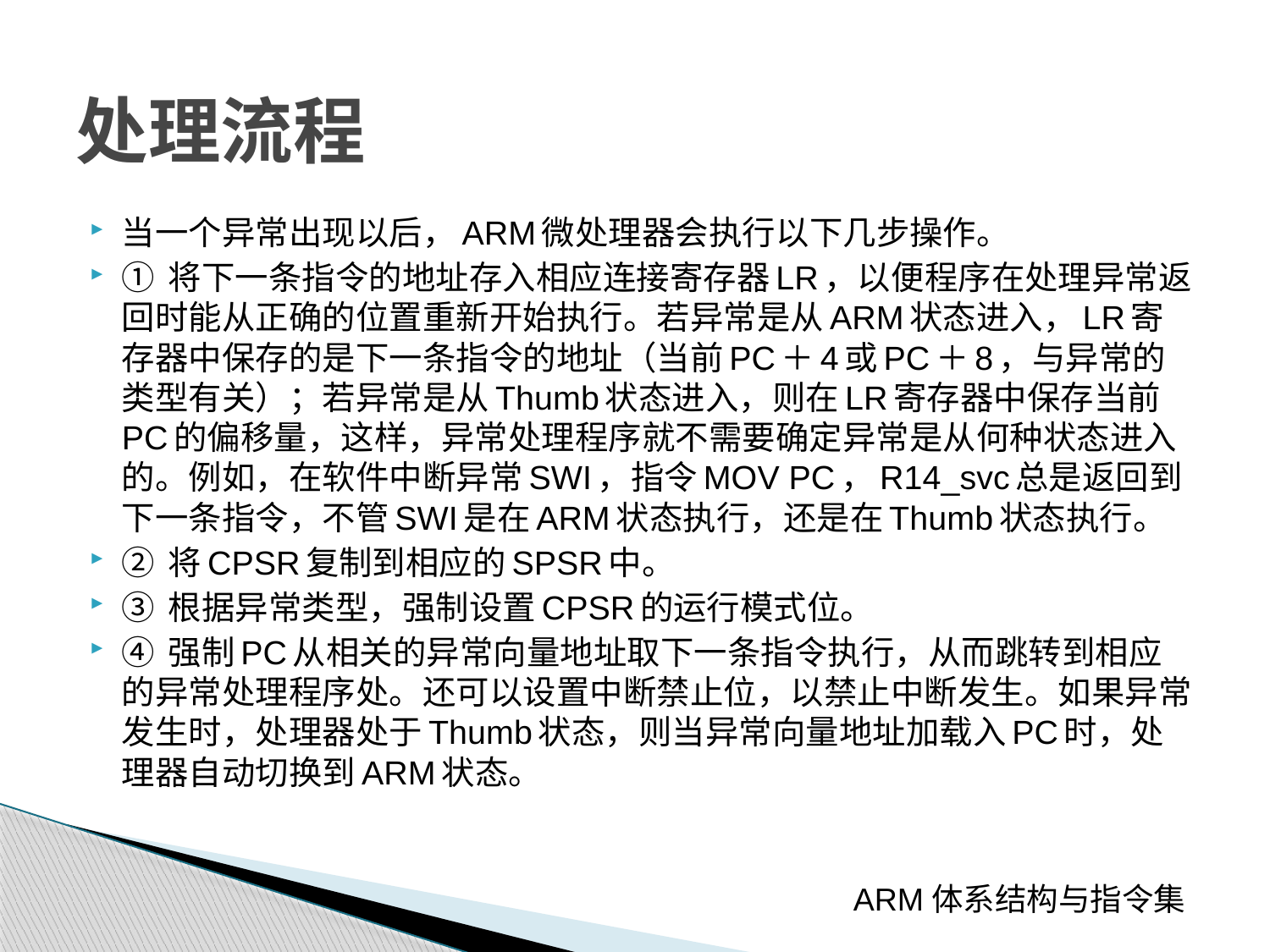

# 处理流程
当一个异常出现以后，ARM微处理器会执行以下几步操作。
① 将下一条指令的地址存入相应连接寄存器LR，以便程序在处理异常返回时能从正确的位置重新开始执行。若异常是从ARM状态进入，LR寄存器中保存的是下一条指令的地址（当前PC＋4或PC＋8，与异常的类型有关）；若异常是从Thumb状态进入，则在LR寄存器中保存当前PC的偏移量，这样，异常处理程序就不需要确定异常是从何种状态进入的。例如，在软件中断异常SWI，指令MOV PC，R14_svc总是返回到下一条指令，不管SWI是在ARM状态执行，还是在Thumb状态执行。
② 将CPSR复制到相应的SPSR中。
③ 根据异常类型，强制设置CPSR的运行模式位。
④ 强制PC从相关的异常向量地址取下一条指令执行，从而跳转到相应的异常处理程序处。还可以设置中断禁止位，以禁止中断发生。如果异常发生时，处理器处于Thumb状态，则当异常向量地址加载入PC时，处理器自动切换到ARM状态。

            ARM体系结构与指令集